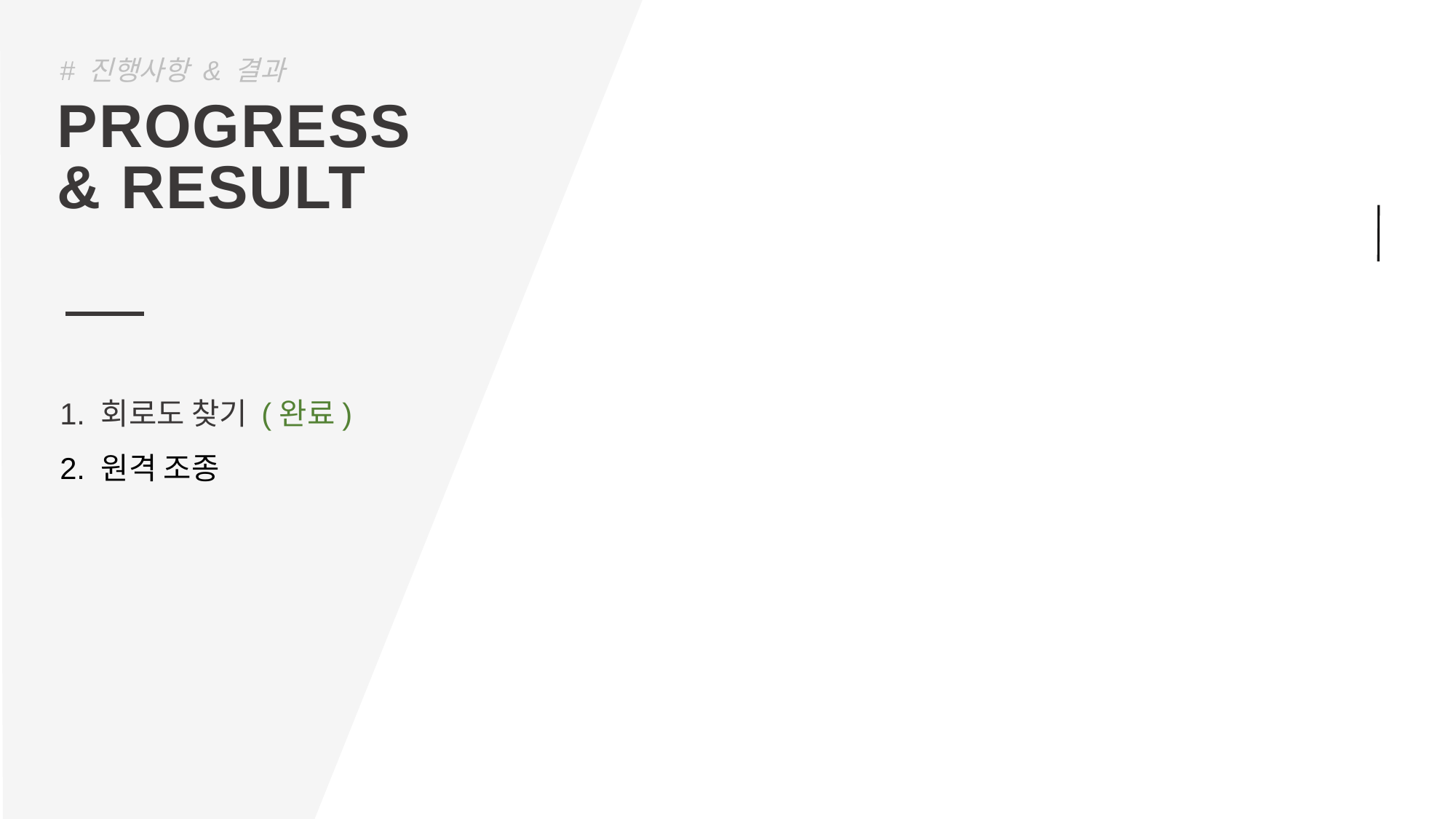

# 진행사항 & 결과
PROGRESS
& RESULT
4

회로도 찾기 (완료)
원격 조종